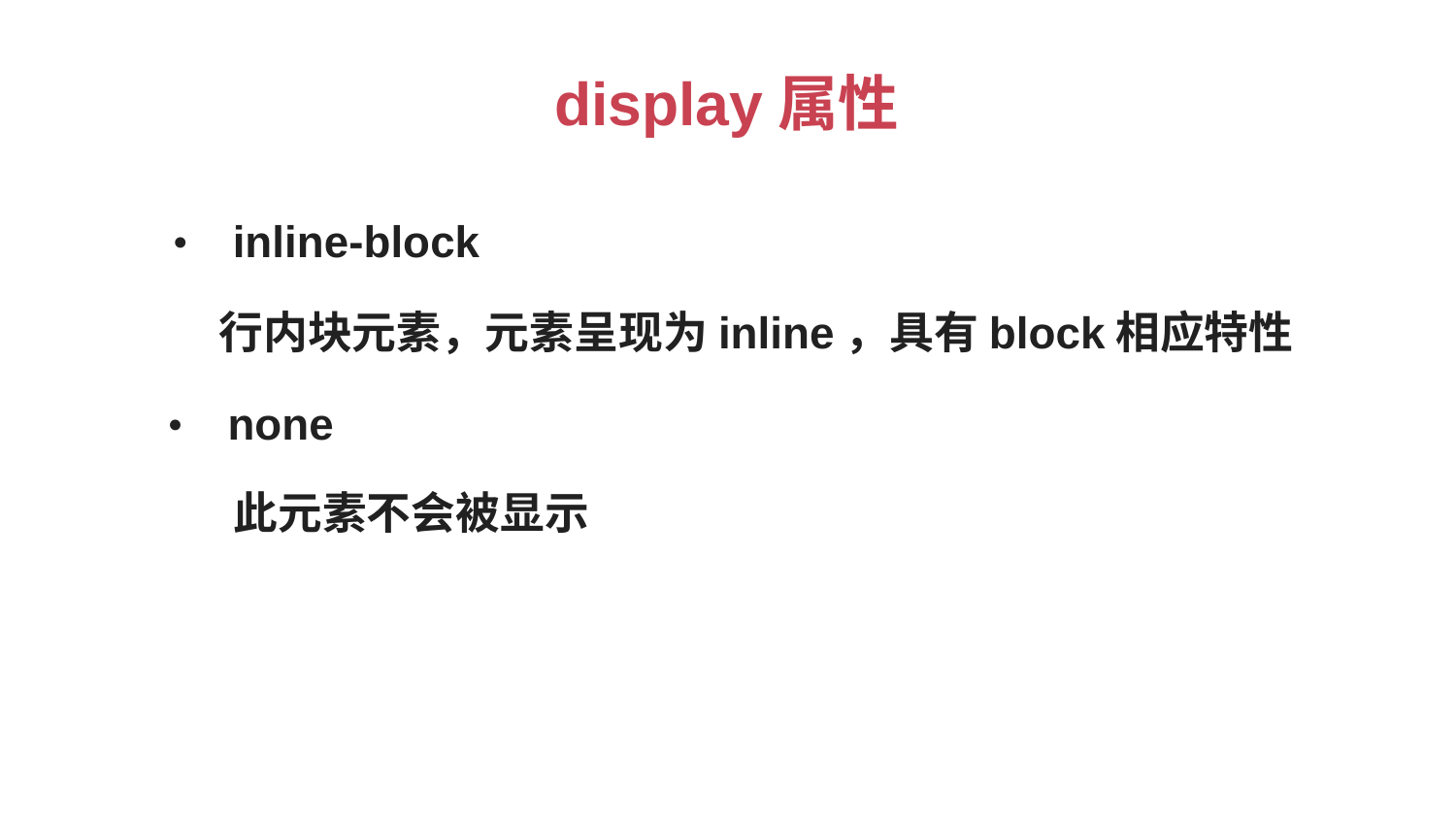

display属性
•    inline-block
行内块元素，元素呈现为inline，具有block相应特性
•    none
此元素不会被显示